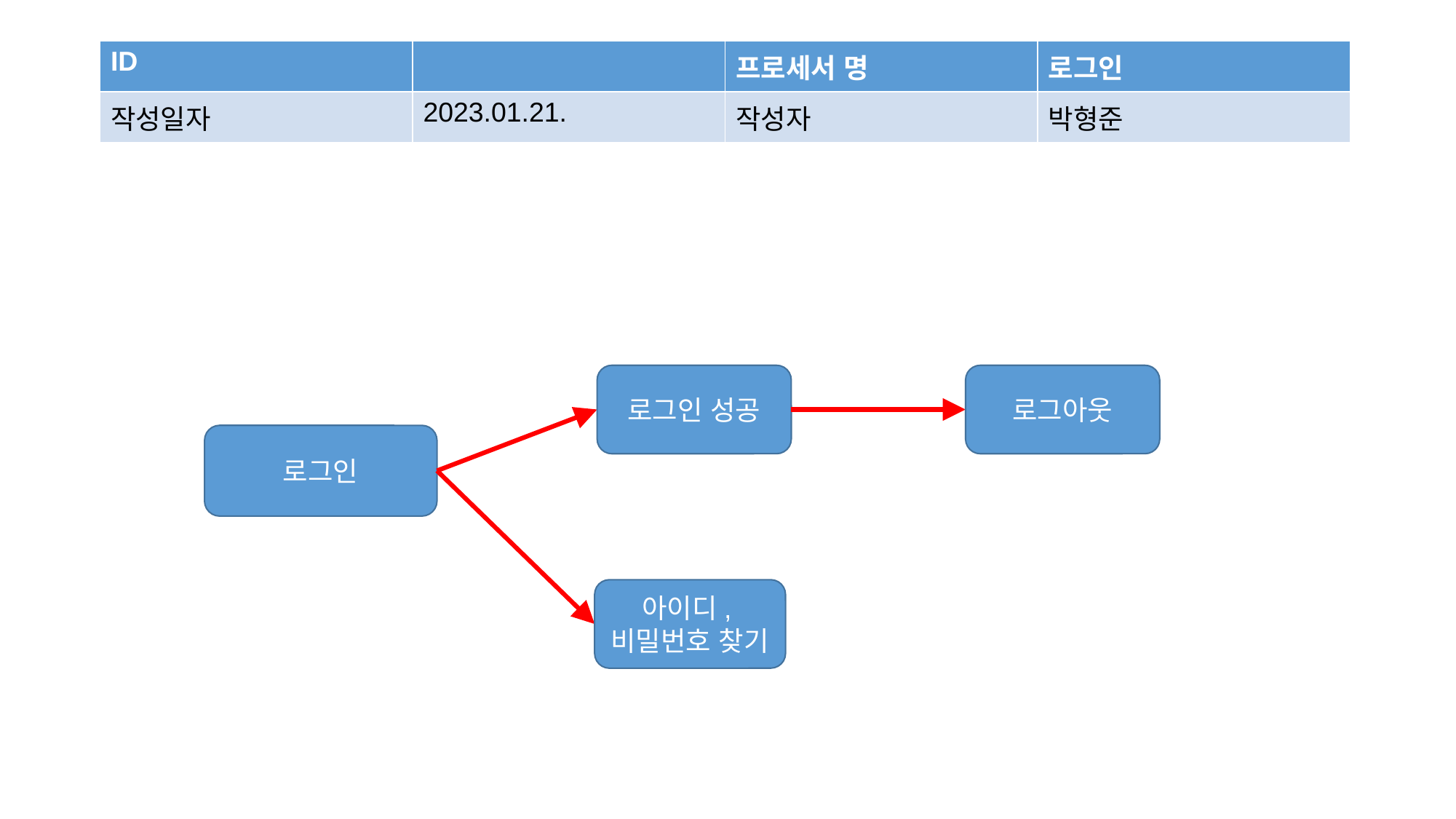

| ID |  | 프로세서 명 | 로그인 |
| --- | --- | --- | --- |
| 작성일자 | 2023.01.21. | 작성자 | 박형준 |
로그인 성공
로그아웃
로그인
아이디,비밀번호 찾기